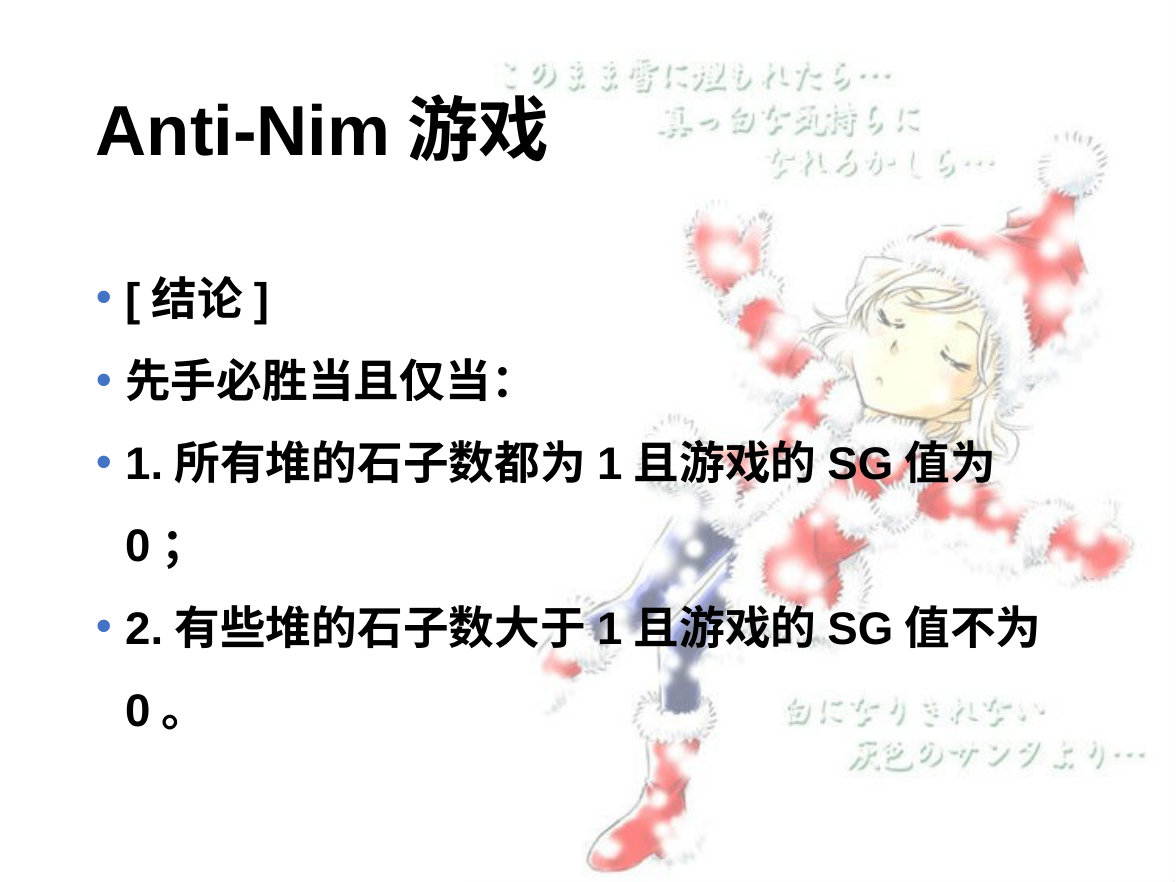

# Anti-Nim游戏
[结论]
先手必胜当且仅当：
1.所有堆的石子数都为1且游戏的SG值为0；
2.有些堆的石子数大于1且游戏的SG值不为0。